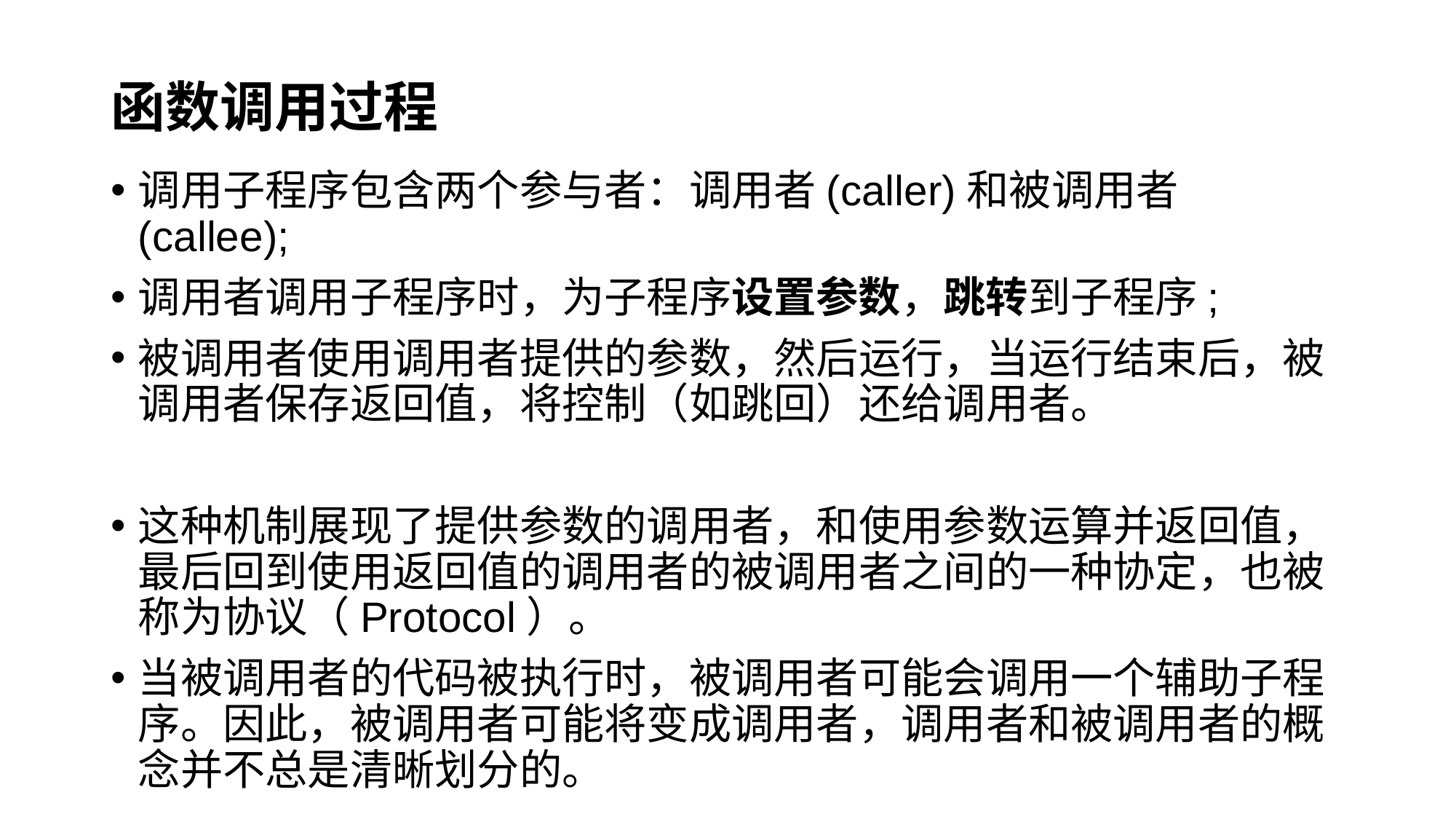

函数调用过程
调用子程序包含两个参与者：调用者(caller)和被调用者(callee);
调用者调用子程序时，为子程序设置参数，跳转到子程序;
被调用者使用调用者提供的参数，然后运行，当运行结束后，被调用者保存返回值，将控制（如跳回）还给调用者。

这种机制展现了提供参数的调用者，和使用参数运算并返回值，最后回到使用返回值的调用者的被调用者之间的一种协定，也被称为协议（Protocol）。
当被调用者的代码被执行时，被调用者可能会调用一个辅助子程序。因此，被调用者可能将变成调用者，调用者和被调用者的概念并不总是清晰划分的。